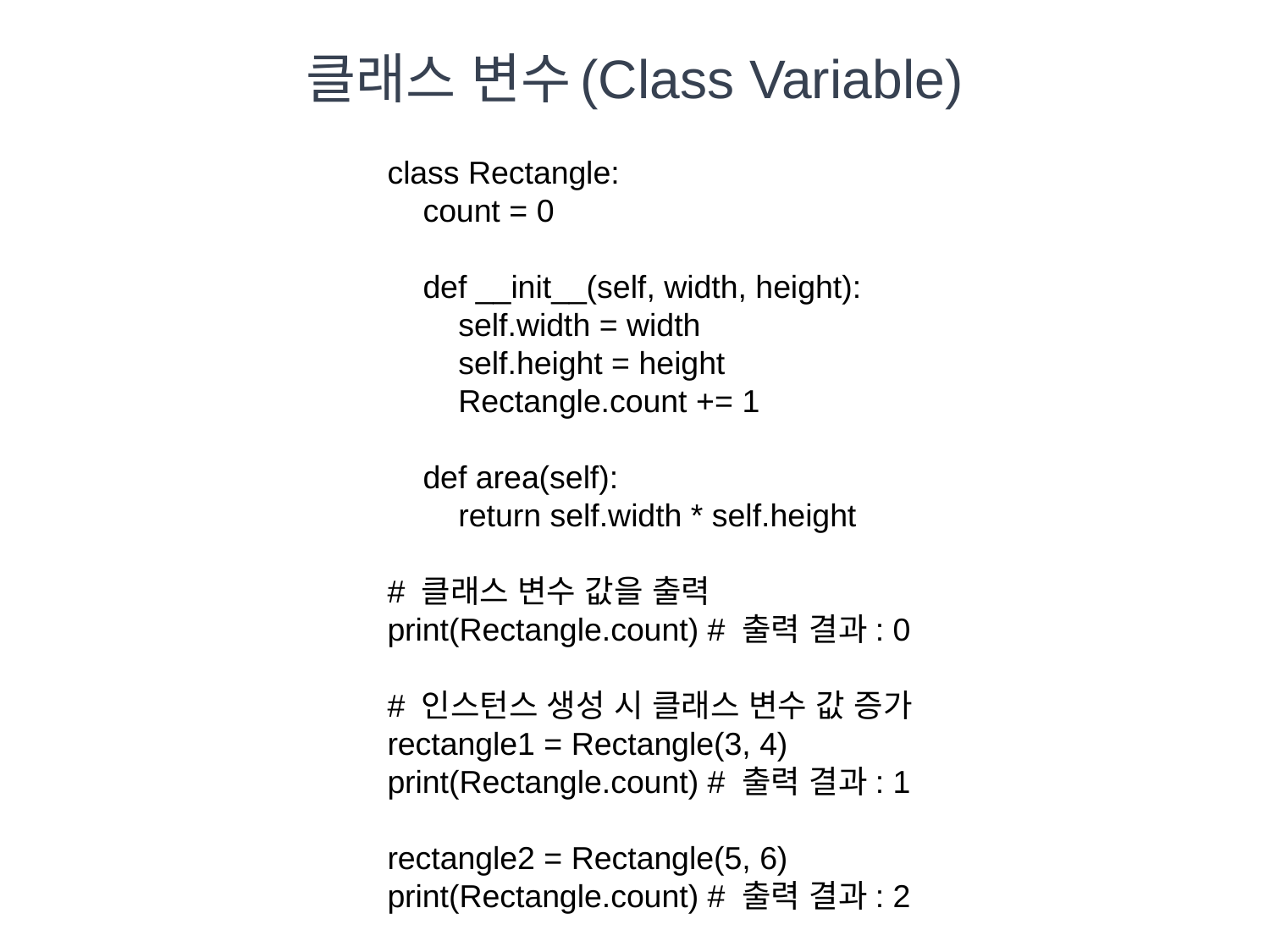

# 클래스 변수(Class Variable)
class Rectangle:
    count = 0

    def __init__(self, width, height):
        self.width = width
        self.height = height
        Rectangle.count += 1

    def area(self):
        return self.width * self.height

# 클래스 변수 값을 출력
print(Rectangle.count) # 출력 결과: 0

# 인스턴스 생성 시 클래스 변수 값 증가
rectangle1 = Rectangle(3, 4)
print(Rectangle.count) # 출력 결과: 1

rectangle2 = Rectangle(5, 6)
print(Rectangle.count) # 출력 결과: 2